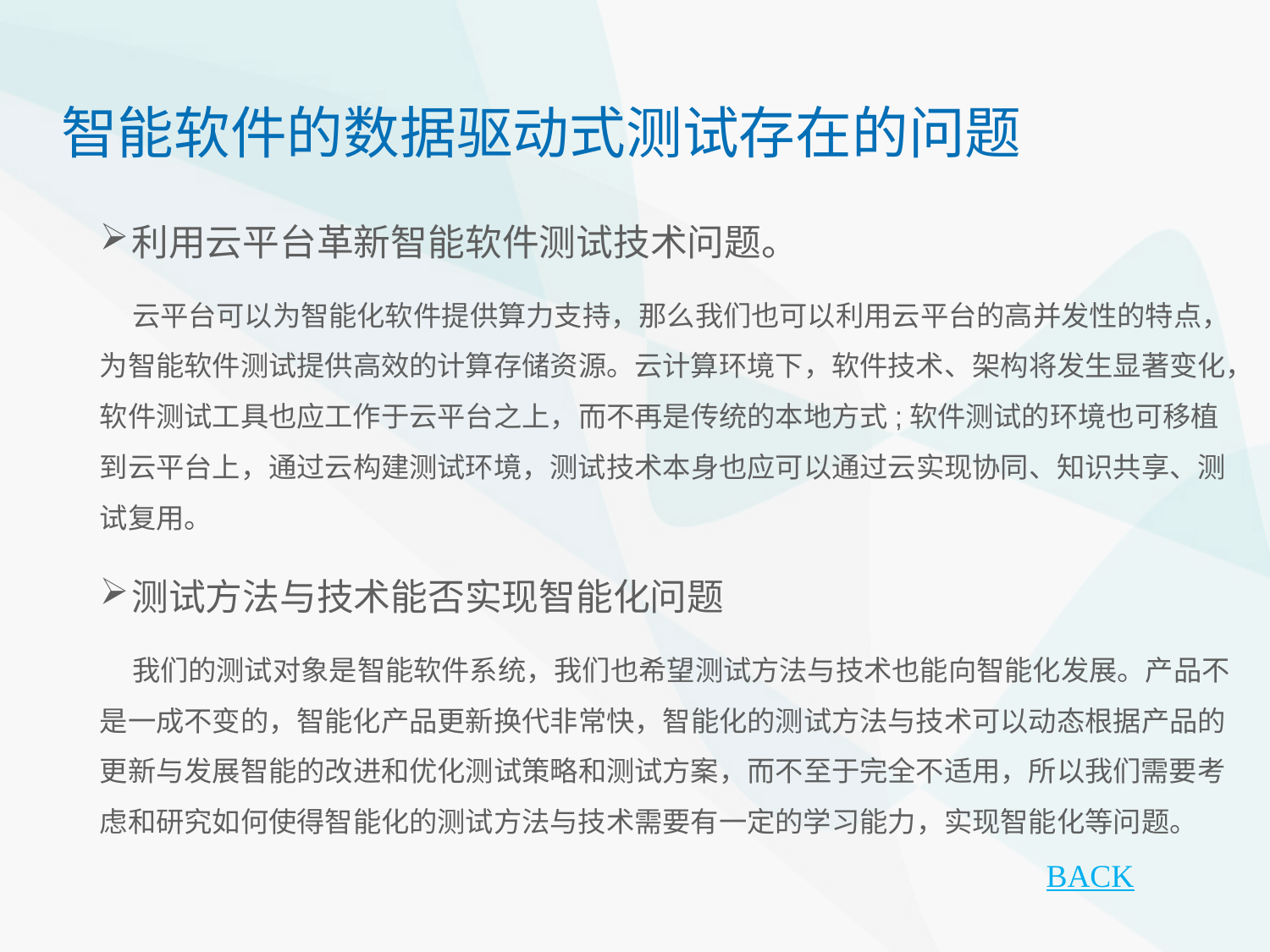

智能软件的数据驱动式测试存在的问题
利用云平台革新智能软件测试技术问题。
    云平台可以为智能化软件提供算力支持，那么我们也可以利用云平台的高并发性的特点，为智能软件测试提供高效的计算存储资源。云计算环境下，软件技术、架构将发生显著变化，软件测试工具也应工作于云平台之上，而不再是传统的本地方式;软件测试的环境也可移植到云平台上，通过云构建测试环境，测试技术本身也应可以通过云实现协同、知识共享、测试复用。
测试方法与技术能否实现智能化问题
    我们的测试对象是智能软件系统，我们也希望测试方法与技术也能向智能化发展。产品不是一成不变的，智能化产品更新换代非常快，智能化的测试方法与技术可以动态根据产品的更新与发展智能的改进和优化测试策略和测试方案，而不至于完全不适用，所以我们需要考虑和研究如何使得智能化的测试方法与技术需要有一定的学习能力，实现智能化等问题。

BACK